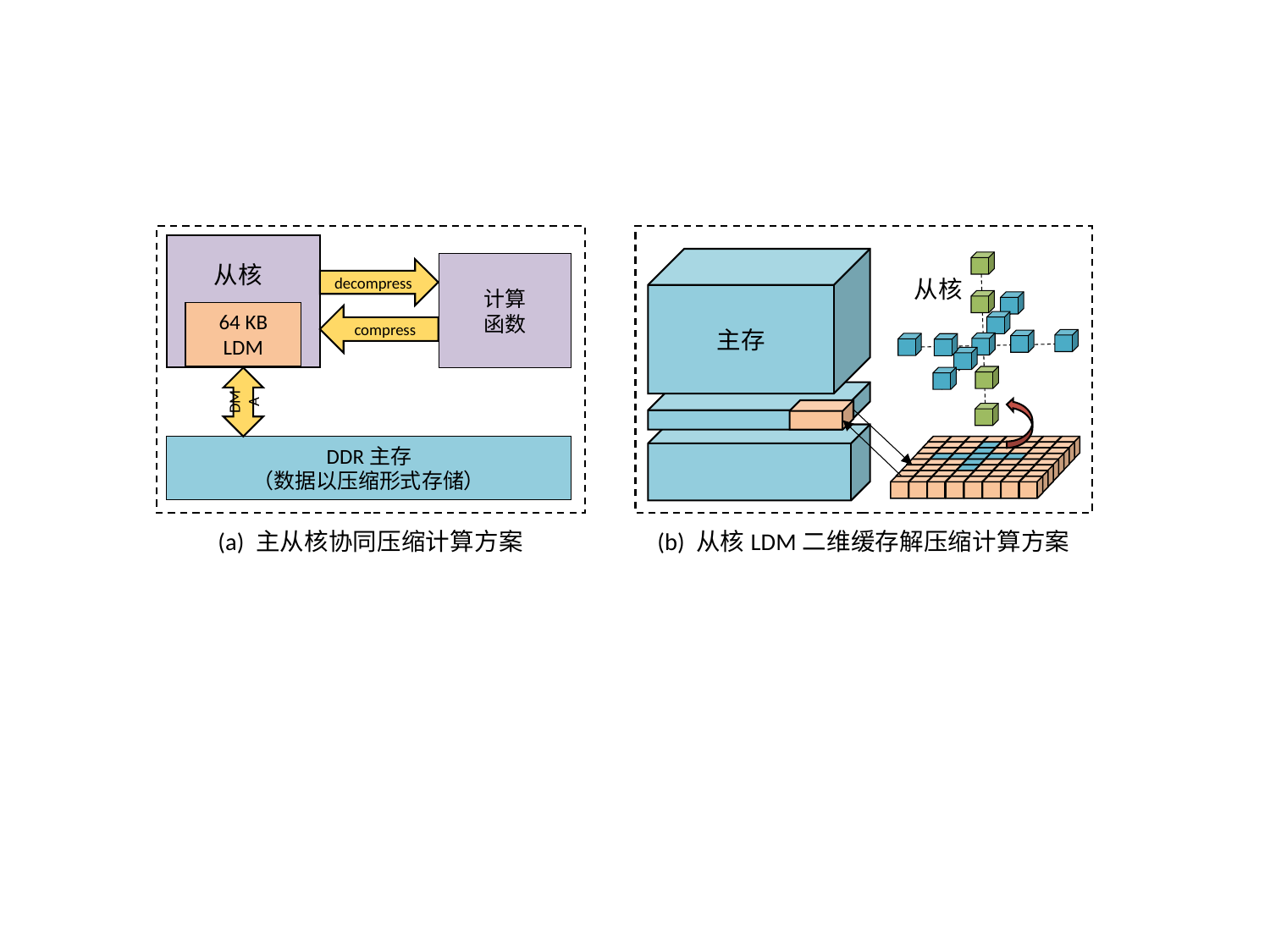

从核

计算
函数

decompress
64 KB LDM
compress
DMA
DDR主存
（数据以压缩形式存储）
主存

从核

(a) 主从核协同压缩计算方案
(b) 从核LDM二维缓存解压缩计算方案